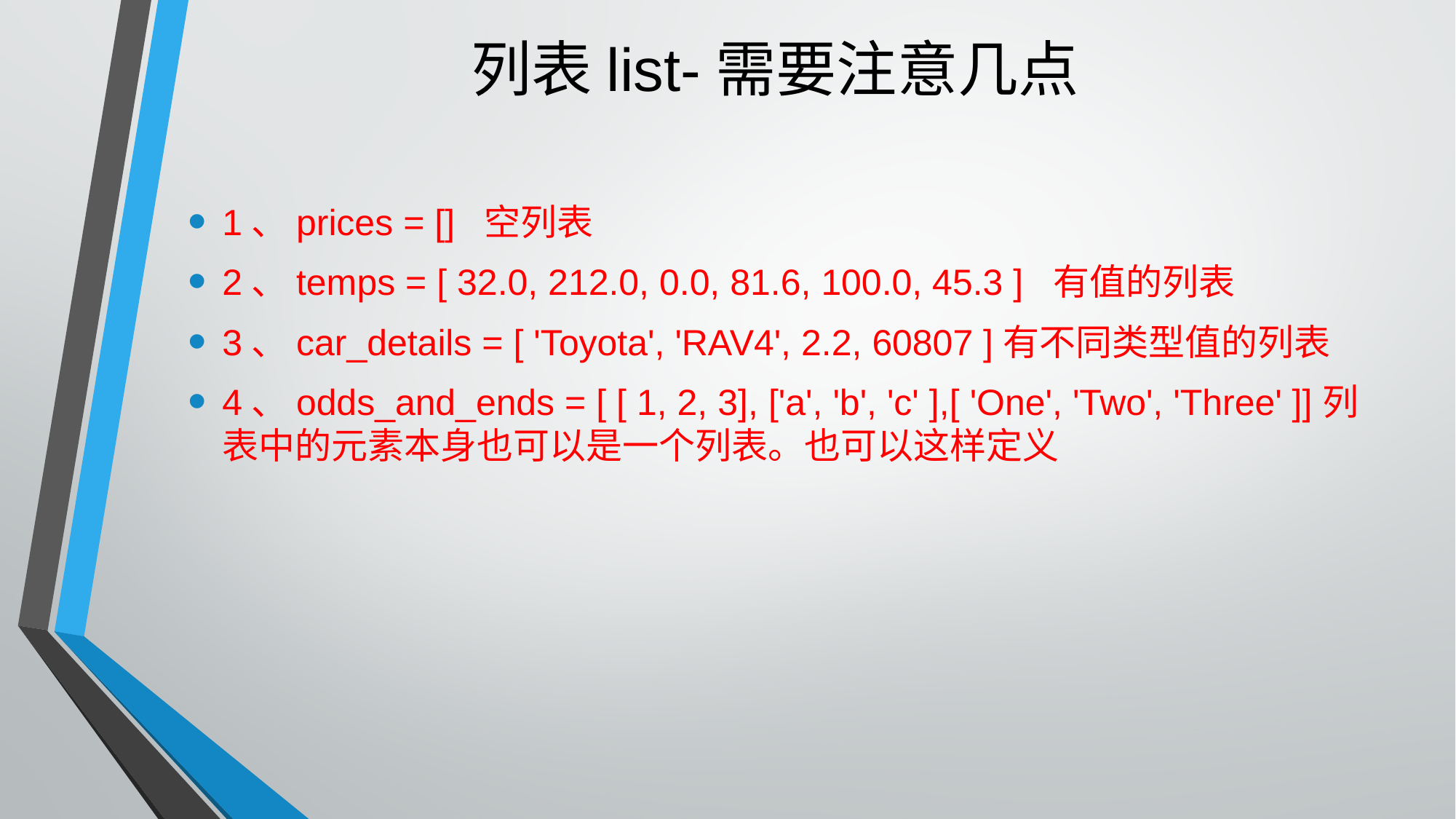

# 列表list-需要注意几点

1、prices = []  空列表
2、temps = [ 32.0, 212.0, 0.0, 81.6, 100.0, 45.3 ]  有值的列表
3、car_details = [ 'Toyota', 'RAV4', 2.2, 60807 ]有不同类型值的列表
4、odds_and_ends = [ [ 1, 2, 3], ['a', 'b', 'c' ],[ 'One', 'Two', 'Three' ]]列表中的元素本身也可以是一个列表。也可以这样定义